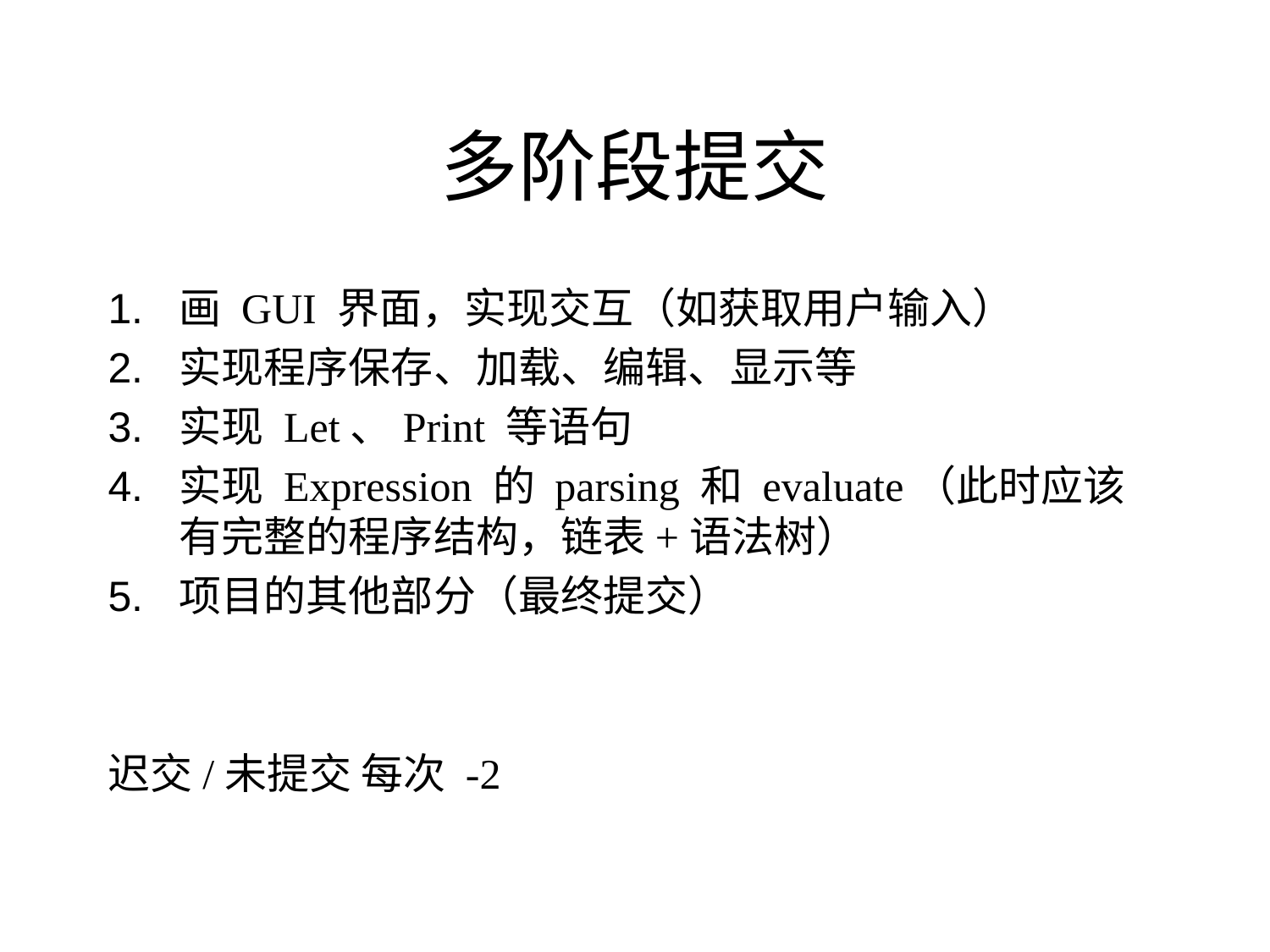

# 多阶段提交
画 GUI 界面，实现交互（如获取用户输入）
实现程序保存、加载、编辑、显示等
实现 Let、Print 等语句
实现 Expression 的 parsing 和 evaluate（此时应该有完整的程序结构，链表+语法树）
项目的其他部分（最终提交）

迟交/未提交 每次 -2